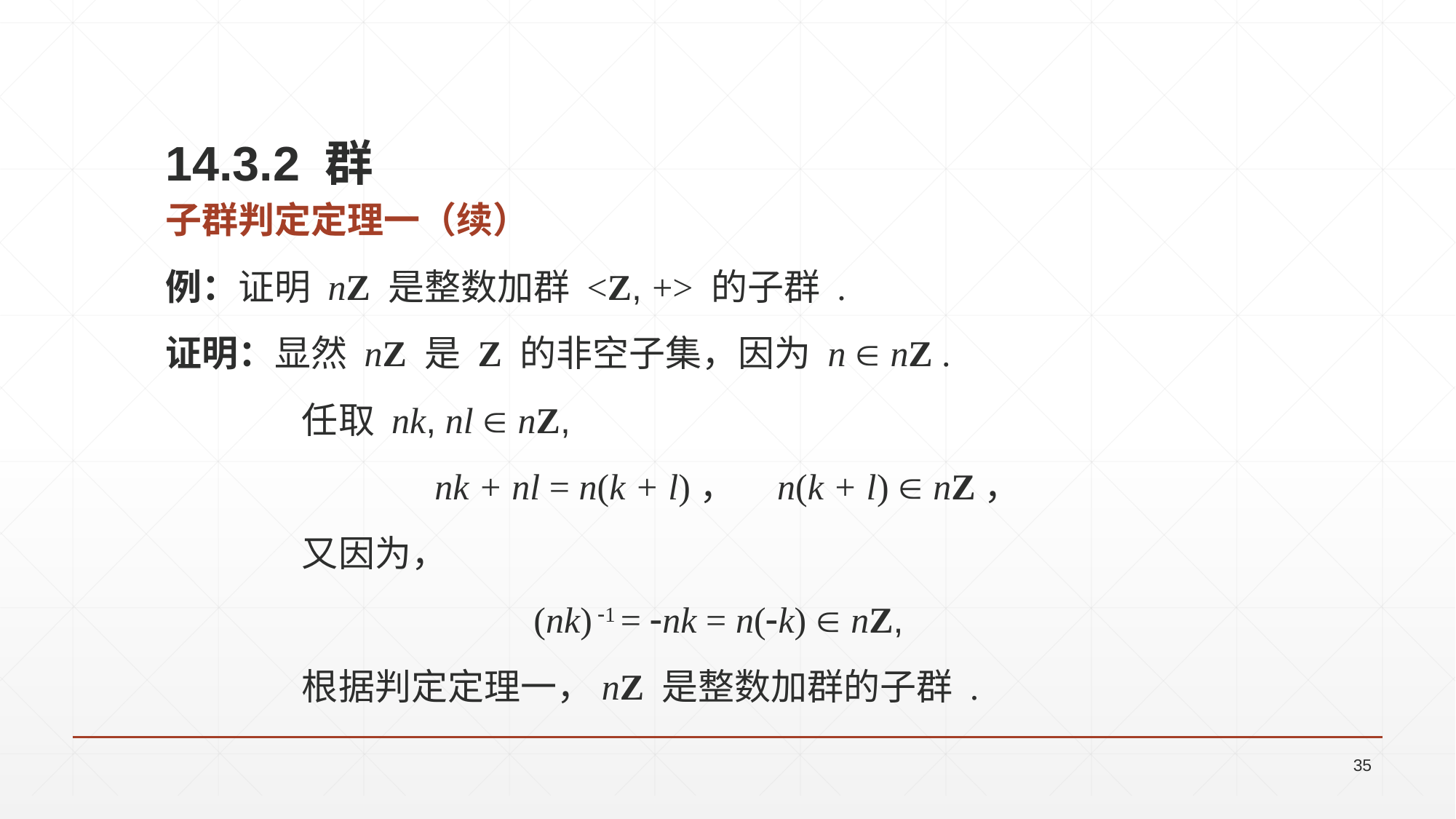

14.3.2 群
子群判定定理一（续）
例：证明 nZ 是整数加群 <Z, +> 的子群 .
证明：显然 nZ 是 Z 的非空子集，因为 n ∈ nZ .
		任取 nk, nl ∈ nZ,
nk + nl = n(k + l)，    n(k + l) ∈ nZ，
		又因为，
(nk) −1 = −nk = n(−k) ∈ nZ,
		根据判定定理一，nZ 是整数加群的子群 .
35